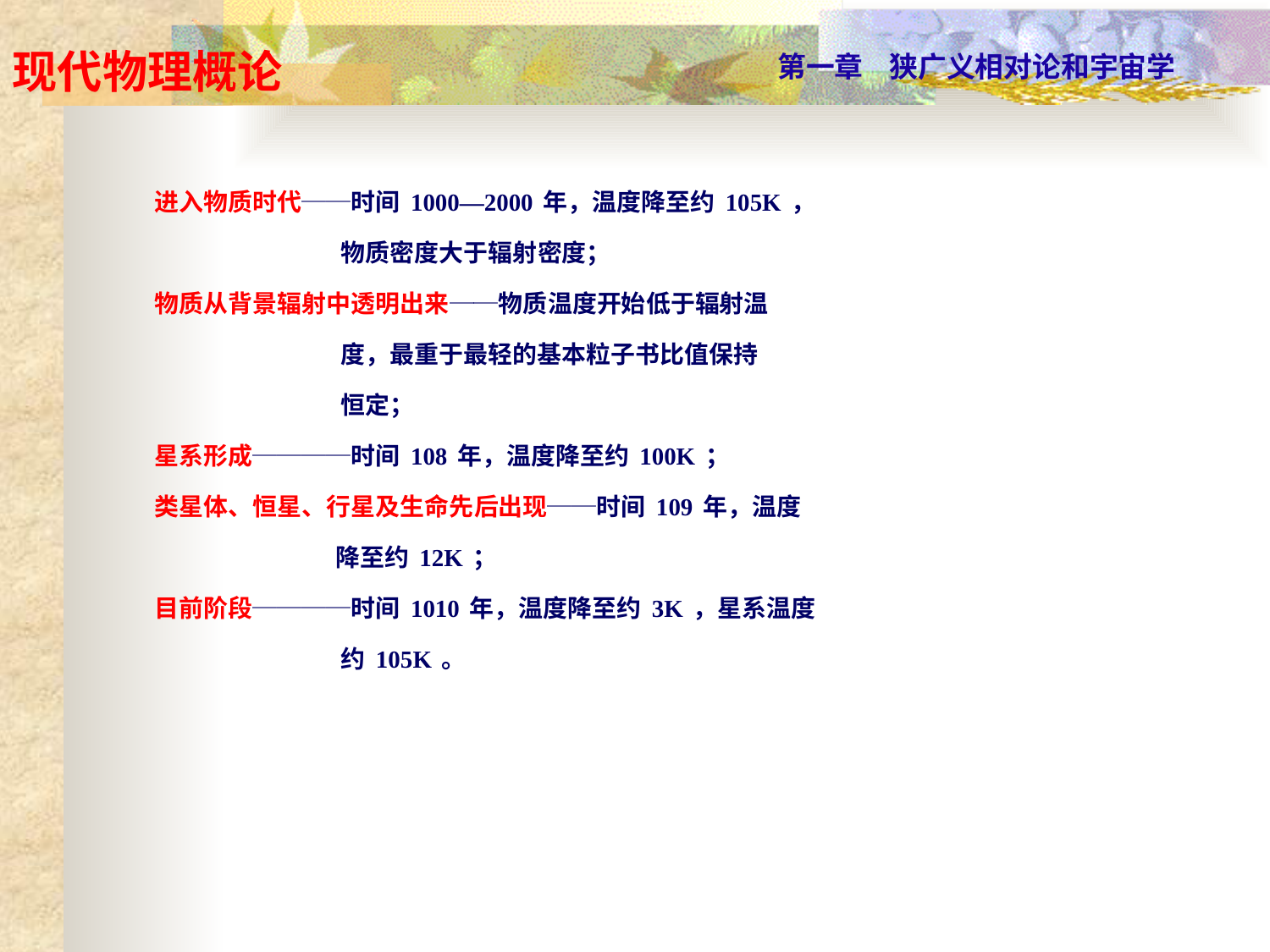

进入物质时代──时间1000—2000年，温度降至约105K，
                                物质密度大于辐射密度；
物质从背景辐射中透明出来──物质温度开始低于辐射温
                                度，最重于最轻的基本粒子书比值保持
                                恒定；
星系形成────时间108年，温度降至约100K；
类星体、恒星、行星及生命先后出现──时间109年，温度
                               降至约12K；
目前阶段────时间1010年，温度降至约3K，星系温度
                                约105K。